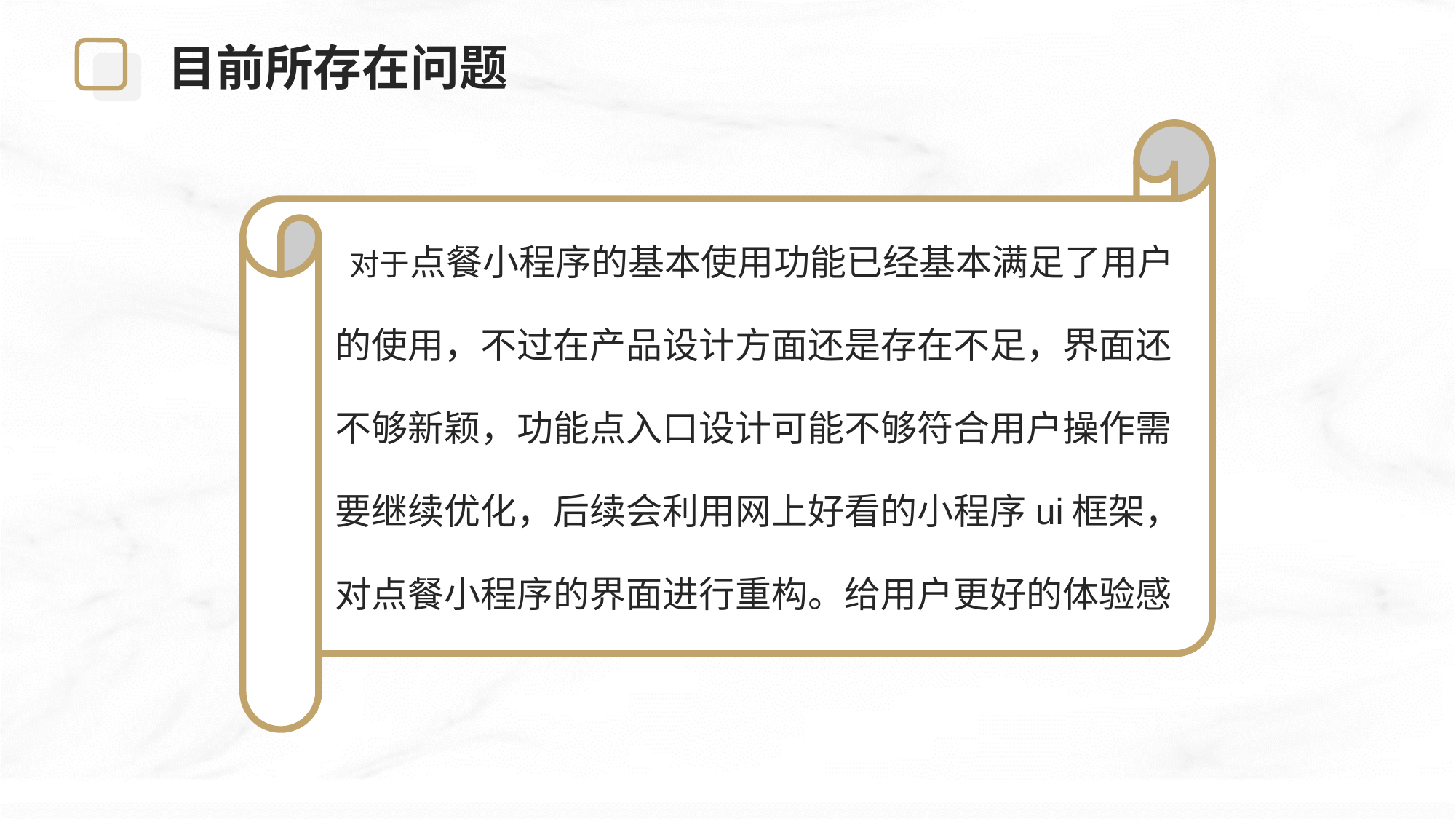

目前所存在问题

 对于点餐小程序的基本使用功能已经基本满足了用户的使用，不过在产品设计方面还是存在不足，界面还不够新颖，功能点入口设计可能不够符合用户操作需要继续优化，后续会利用网上好看的小程序ui框架，对点餐小程序的界面进行重构。给用户更好的体验感